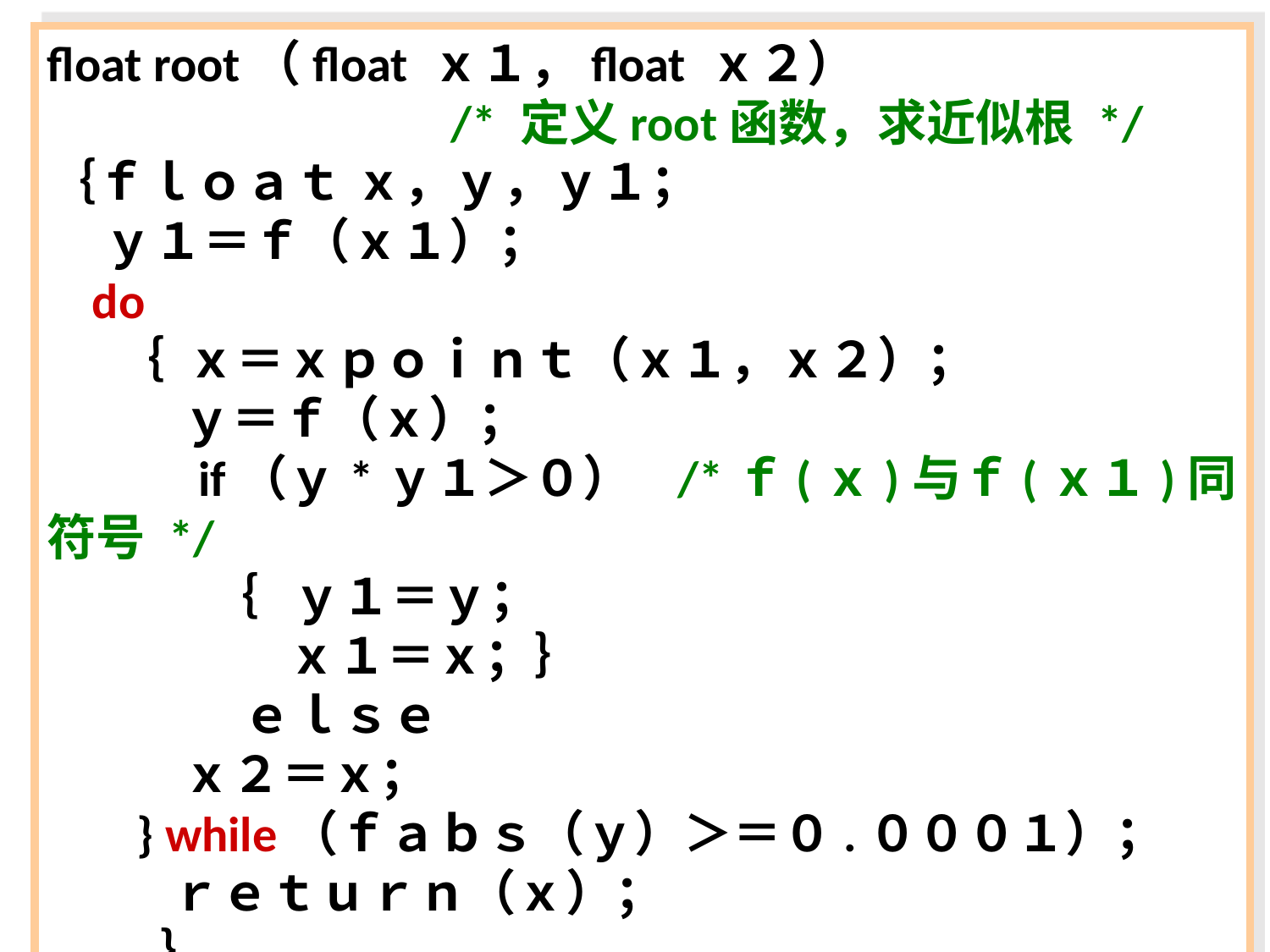

float root（float ｘ１，float ｘ２）
                                    /* 定义root函数，求近似根 */
｛ｆｌｏａｔ ｘ，ｙ，ｙ１；
    ｙ１＝ｆ（ｘ１）；
    do
     ｛  ｘ＝ｘｐｏｉｎｔ（ｘ１，ｘ２）；
           ｙ＝ｆ（ｘ）；
       　if（ｙ*ｙ１＞０）   /*ｆ(ｘ)与ｆ(ｘ１)同符号 */
  　       ｛   ｙ１＝ｙ；
    　            ｘ１＝ｘ；｝
        　    ｅｌｓｅ
           ｘ２＝ｘ；
        } while（ｆａｂｓ（ｙ）＞＝０.０００１）；
          ｒｅｔｕｒｎ（ｘ）；
         ｝
52